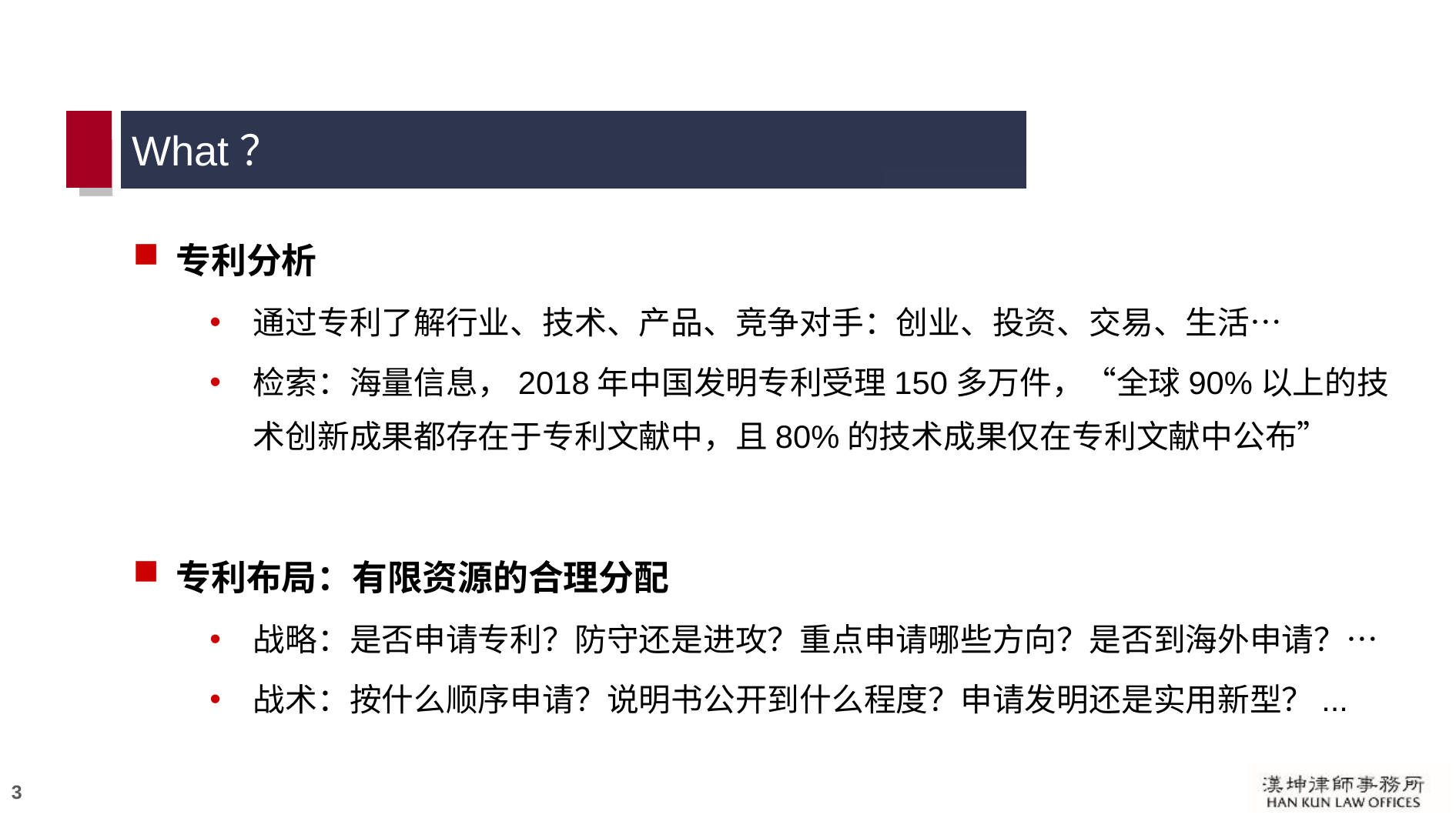

# What？
专利分析
通过专利了解行业、技术、产品、竞争对手：创业、投资、交易、生活…
检索：海量信息，2018年中国发明专利受理150多万件，“全球90%以上的技术创新成果都存在于专利文献中，且80%的技术成果仅在专利文献中公布”

专利布局：有限资源的合理分配
战略：是否申请专利？防守还是进攻？重点申请哪些方向？是否到海外申请？…
战术：按什么顺序申请？说明书公开到什么程度？申请发明还是实用新型？...